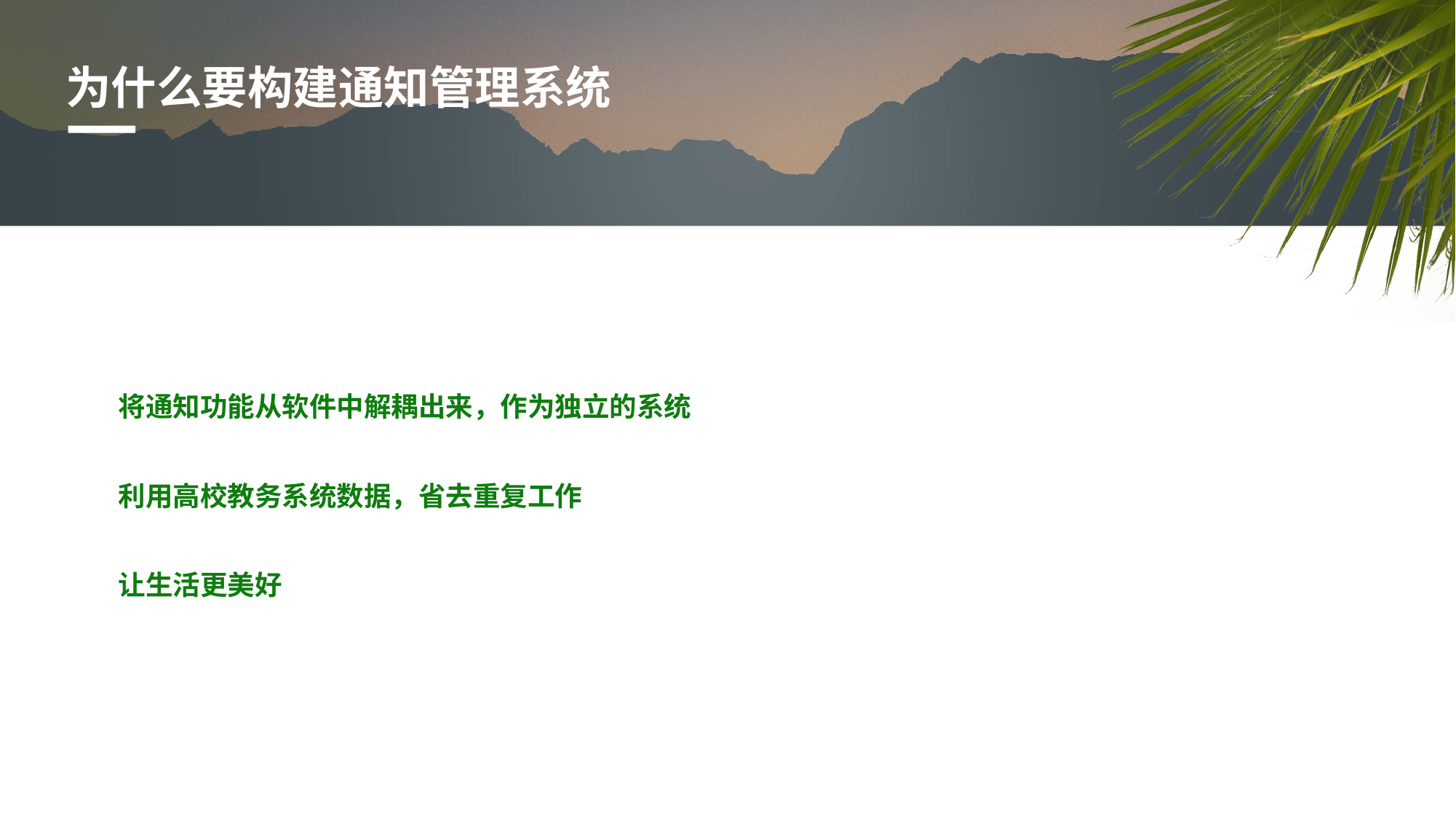

# 为什么要构建通知管理系统
将通知功能从软件中解耦出来，作为独立的系统

利用高校教务系统数据，省去重复工作

让生活更美好